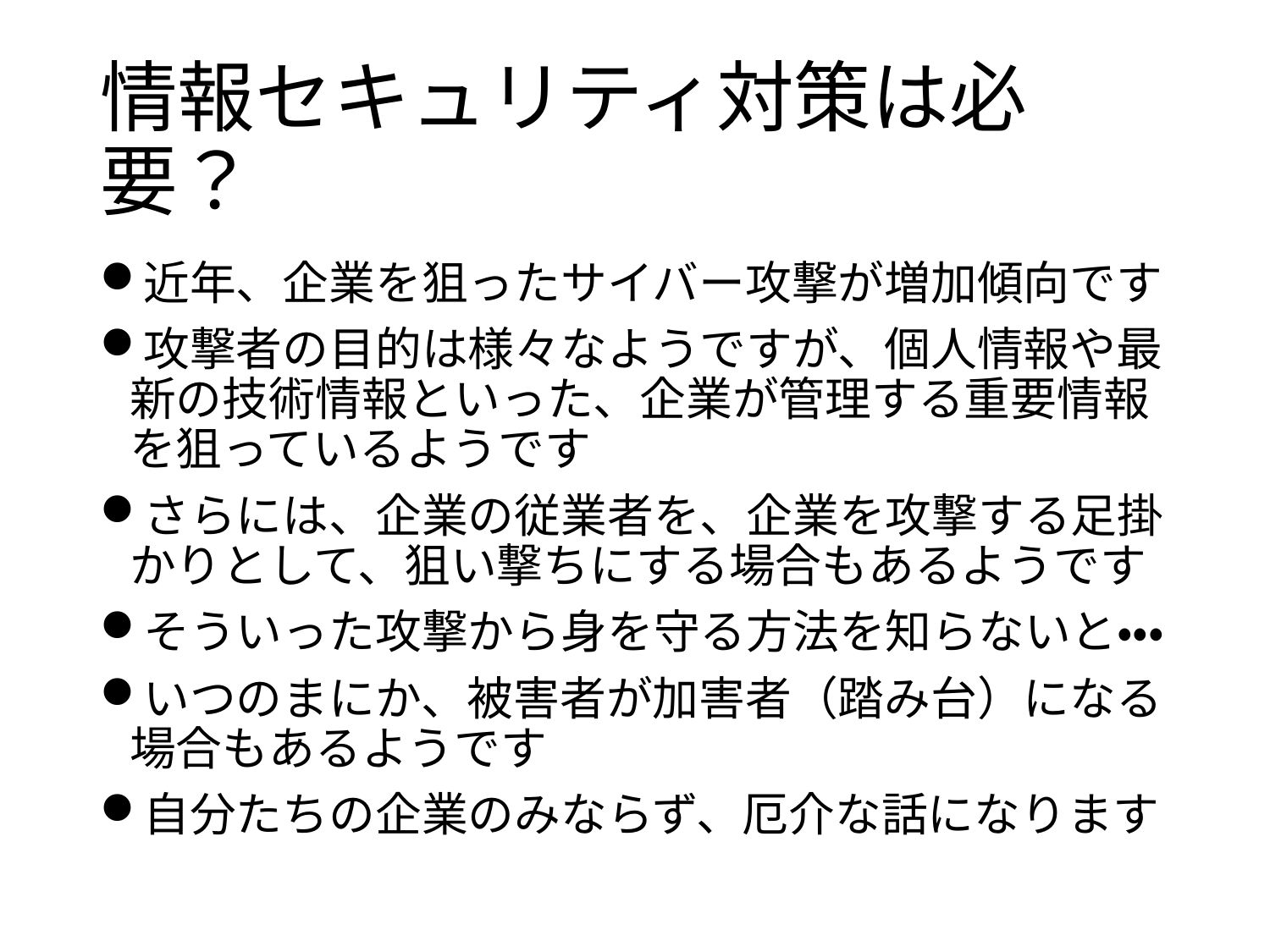

# 情報セキュリティ対策は必要？
近年、企業を狙ったサイバー攻撃が増加傾向です
攻撃者の目的は様々なようですが、個人情報や最新の技術情報といった、企業が管理する重要情報を狙っているようです
さらには、企業の従業者を、企業を攻撃する足掛かりとして、狙い撃ちにする場合もあるようです
そういった攻撃から身を守る方法を知らないと・・・
いつのまにか、被害者が加害者（踏み台）になる場合もあるようです
自分たちの企業のみならず、厄介な話になります